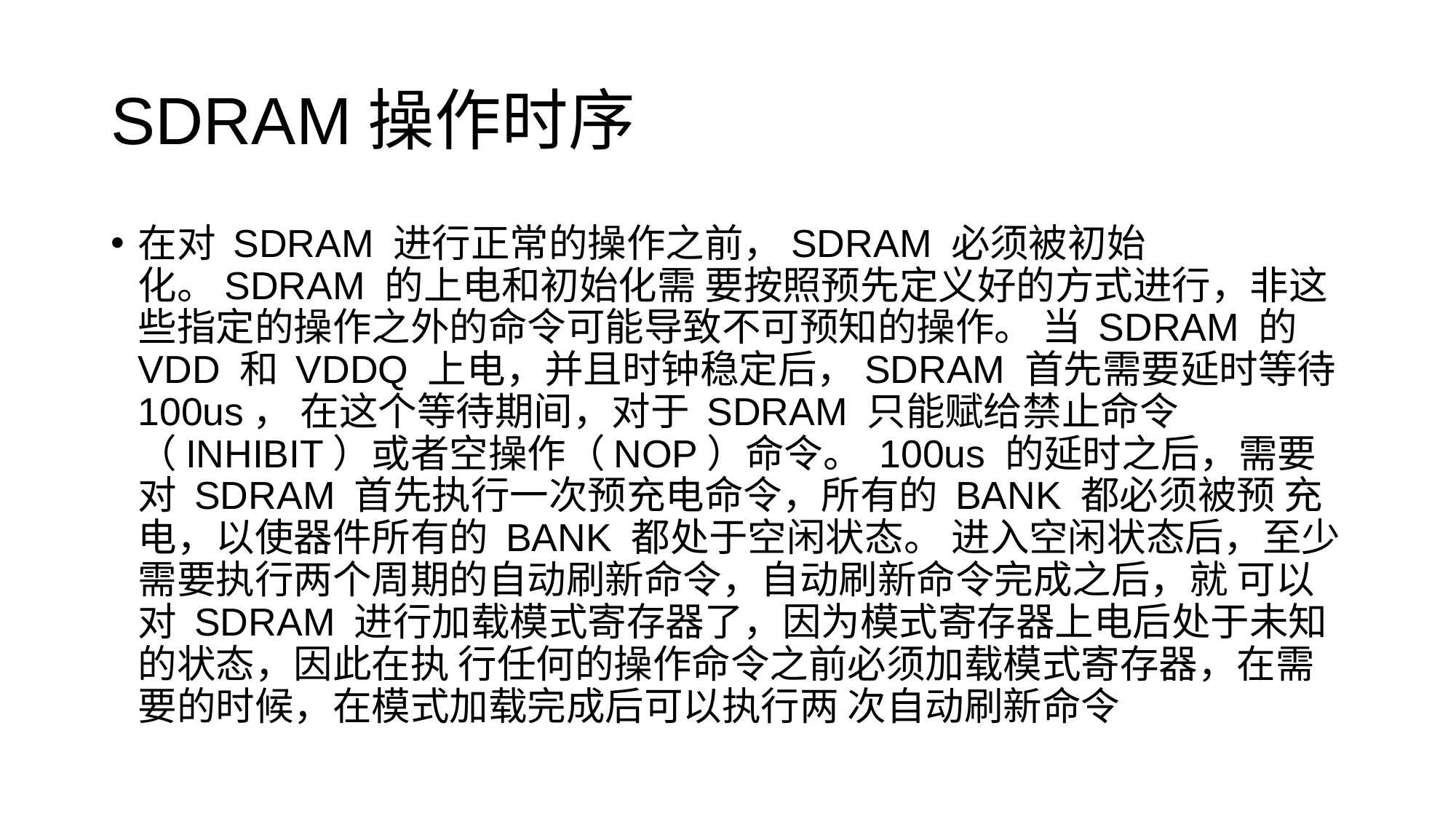

# SDRAM操作时序
在对 SDRAM 进行正常的操作之前，SDRAM 必须被初始化。SDRAM 的上电和初始化需 要按照预先定义好的方式进行，非这些指定的操作之外的命令可能导致不可预知的操作。 当 SDRAM 的 VDD 和 VDDQ 上电，并且时钟稳定后，SDRAM 首先需要延时等待 100us， 在这个等待期间，对于 SDRAM 只能赋给禁止命令（INHIBIT）或者空操作（NOP）命令。 100us 的延时之后，需要对 SDRAM 首先执行一次预充电命令，所有的 BANK 都必须被预 充电，以使器件所有的 BANK 都处于空闲状态。 进入空闲状态后，至少需要执行两个周期的自动刷新命令，自动刷新命令完成之后，就 可以对 SDRAM 进行加载模式寄存器了，因为模式寄存器上电后处于未知的状态，因此在执 行任何的操作命令之前必须加载模式寄存器，在需要的时候，在模式加载完成后可以执行两 次自动刷新命令